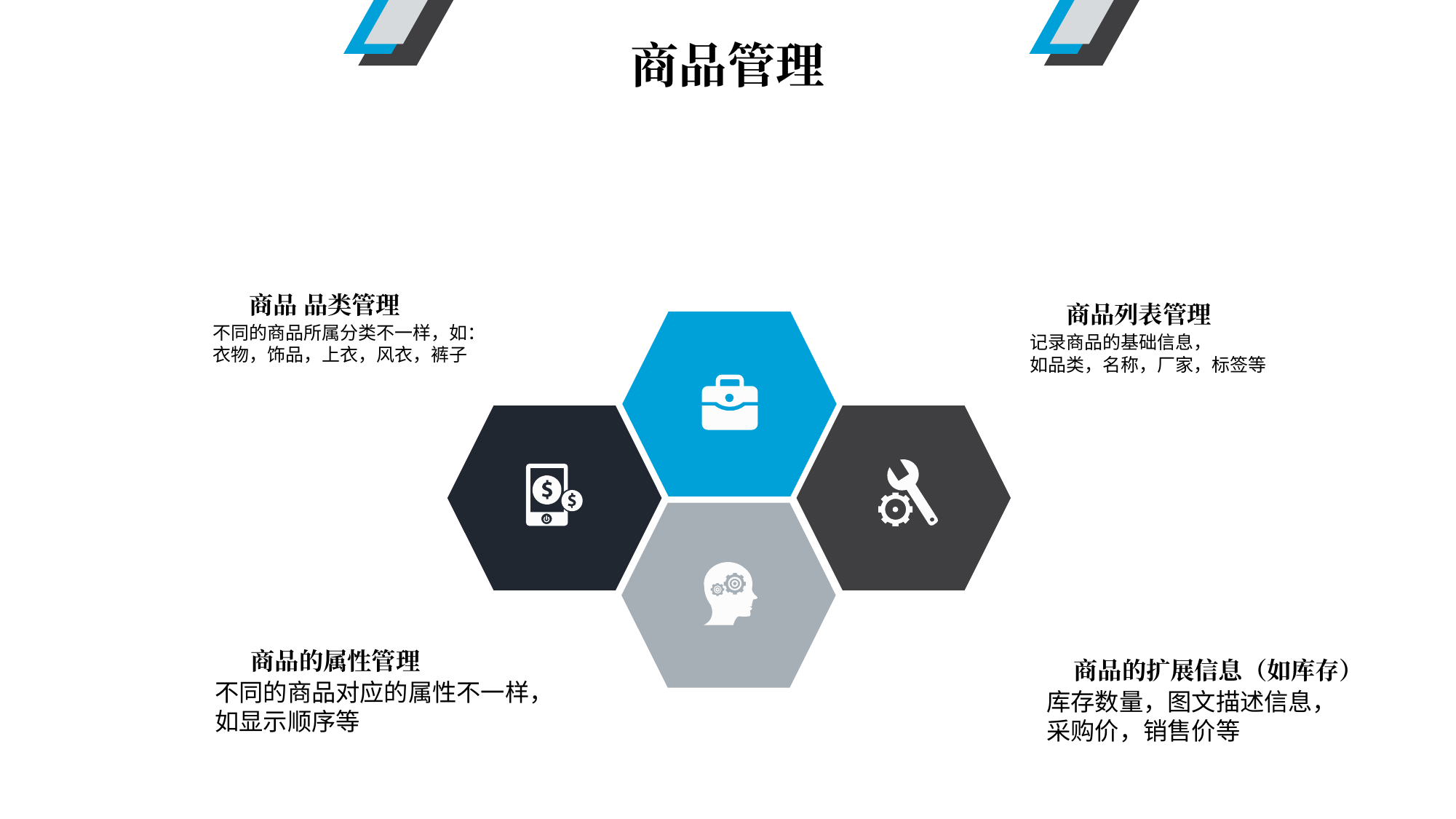

商品管理
   商品 品类管理
不同的商品所属分类不一样，如：
衣物，饰品，上衣，风衣，裤子
   商品列表管理
记录商品的基础信息，
如品类，名称，厂家，标签等

   商品的属性管理
不同的商品对应的属性不一样，
如显示顺序等
  商品的扩展信息（如库存）
库存数量，图文描述信息，
采购价，销售价等